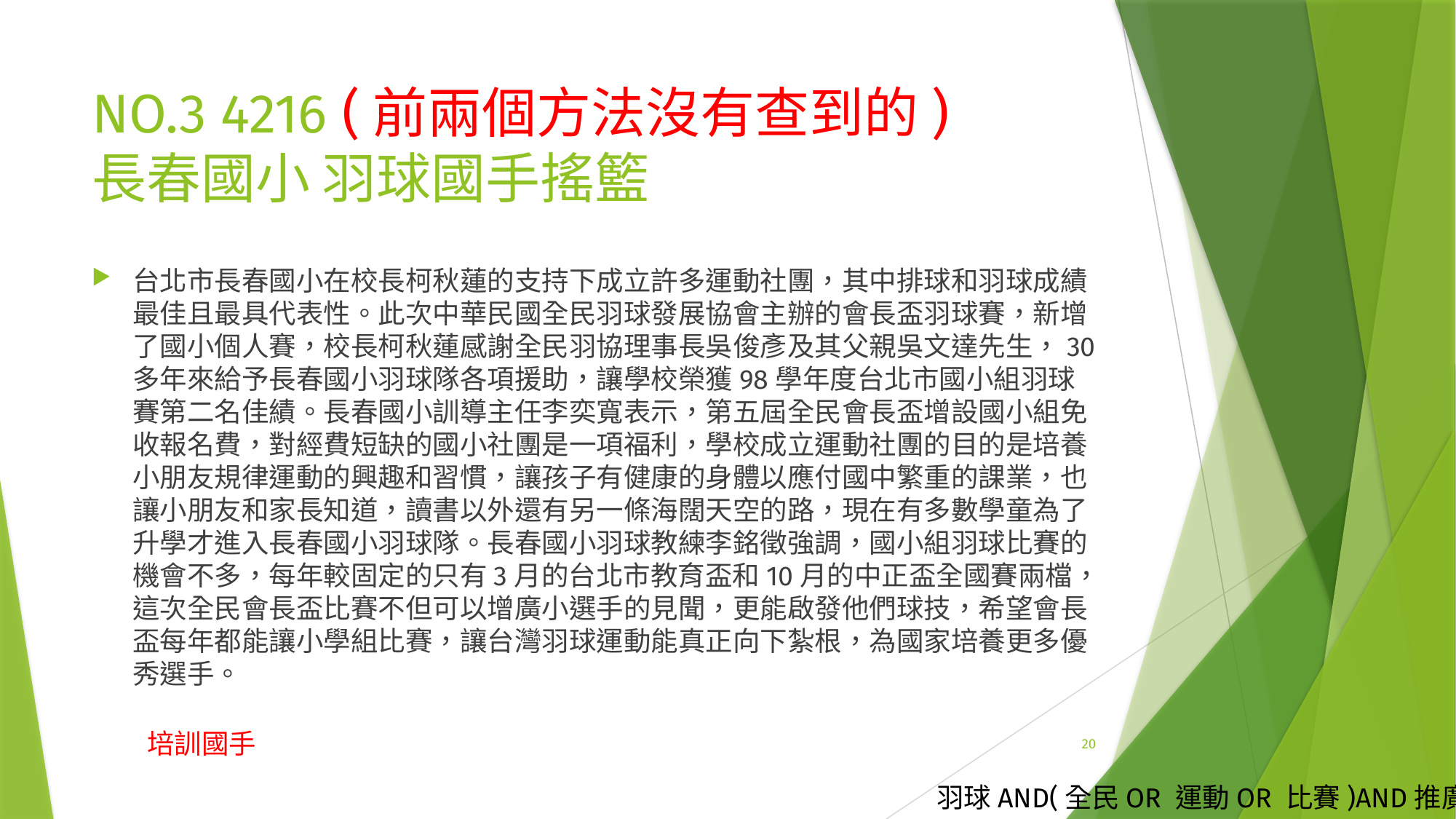

# NO.3 4216 (前兩個方法沒有查到的) 長春國小 羽球國手搖籃
台北市長春國小在校長柯秋蓮的支持下成立許多運動社團，其中排球和羽球成績最佳且最具代表性。此次中華民國全民羽球發展協會主辦的會長盃羽球賽，新增了國小個人賽，校長柯秋蓮感謝全民羽協理事長吳俊彥及其父親吳文達先生，30多年來給予長春國小羽球隊各項援助，讓學校榮獲98學年度台北市國小組羽球賽第二名佳績。長春國小訓導主任李奕寬表示，第五屆全民會長盃增設國小組免收報名費，對經費短缺的國小社團是一項福利，學校成立運動社團的目的是培養小朋友規律運動的興趣和習慣，讓孩子有健康的身體以應付國中繁重的課業，也讓小朋友和家長知道，讀書以外還有另一條海闊天空的路，現在有多數學童為了升學才進入長春國小羽球隊。長春國小羽球教練李銘徵強調，國小組羽球比賽的機會不多，每年較固定的只有3月的台北市教育盃和10月的中正盃全國賽兩檔，這次全民會長盃比賽不但可以增廣小選手的見聞，更能啟發他們球技，希望會長盃每年都能讓小學組比賽，讓台灣羽球運動能真正向下紮根，為國家培養更多優秀選手。
培訓國手
20